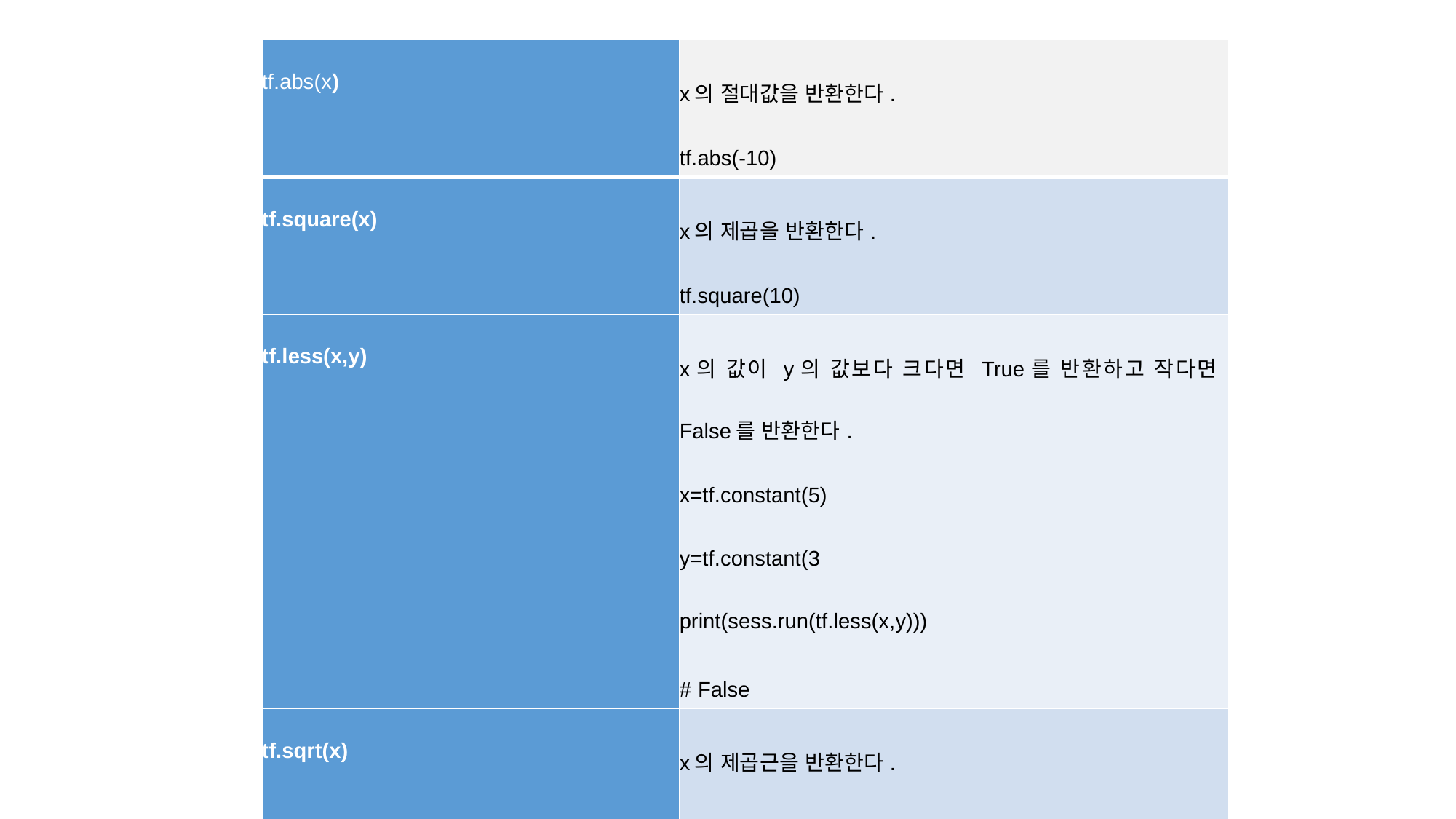

| tf.abs(x) | x의 절대값을 반환한다. tf.abs(-10) |
| --- | --- |
| tf.square(x) | x의 제곱을 반환한다. tf.square(10) |
| tf.less(x,y) | x의 값이 y의 값보다 크다면 True를 반환하고 작다면 False를 반환한다. x=tf.constant(5) y=tf.constant(3 print(sess.run(tf.less(x,y))) # False |
| tf.sqrt(x) | x의 제곱근을 반환한다. tf.sqrt(100) |